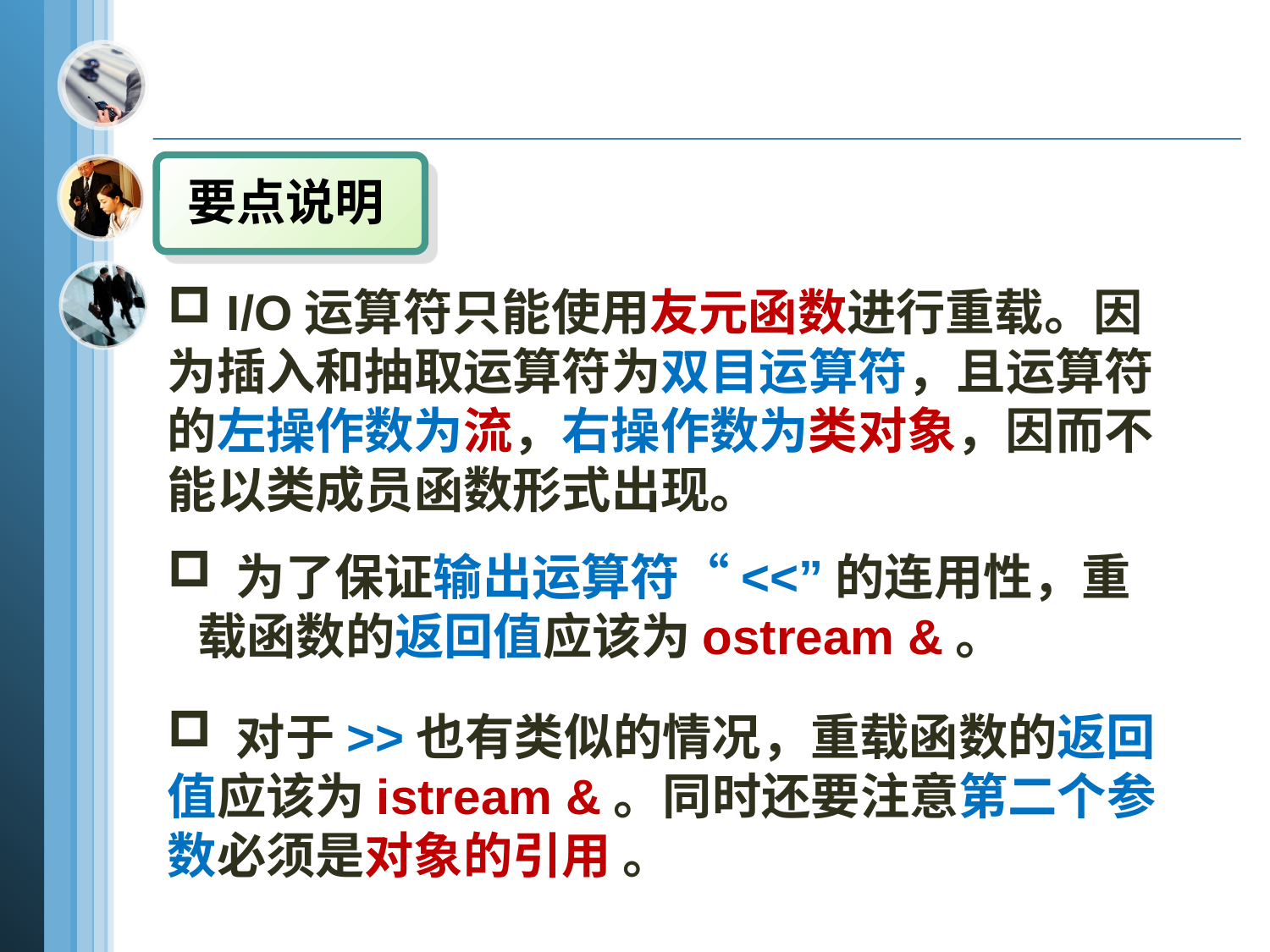

要点说明
 I/O运算符只能使用友元函数进行重载。因为插入和抽取运算符为双目运算符，且运算符的左操作数为流，右操作数为类对象，因而不能以类成员函数形式出现。
 为了保证输出运算符“<<”的连用性，重载函数的返回值应该为ostream &。
 对于>>也有类似的情况，重载函数的返回值应该为istream &。同时还要注意第二个参数必须是对象的引用 。